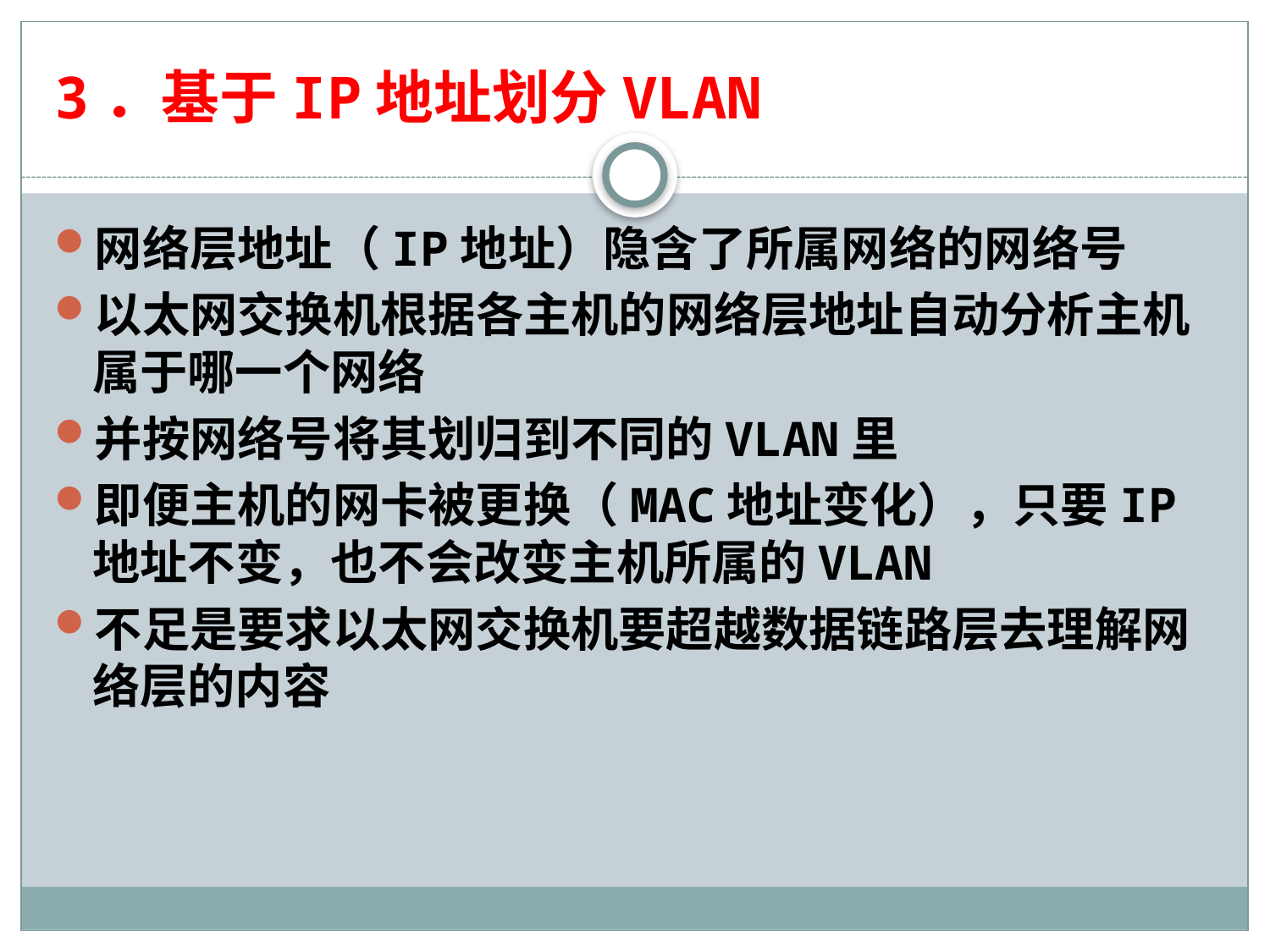

# 3．基于IP地址划分VLAN
网络层地址（IP地址）隐含了所属网络的网络号
以太网交换机根据各主机的网络层地址自动分析主机属于哪一个网络
并按网络号将其划归到不同的VLAN里
即便主机的网卡被更换（MAC地址变化），只要IP地址不变，也不会改变主机所属的VLAN
不足是要求以太网交换机要超越数据链路层去理解网络层的内容